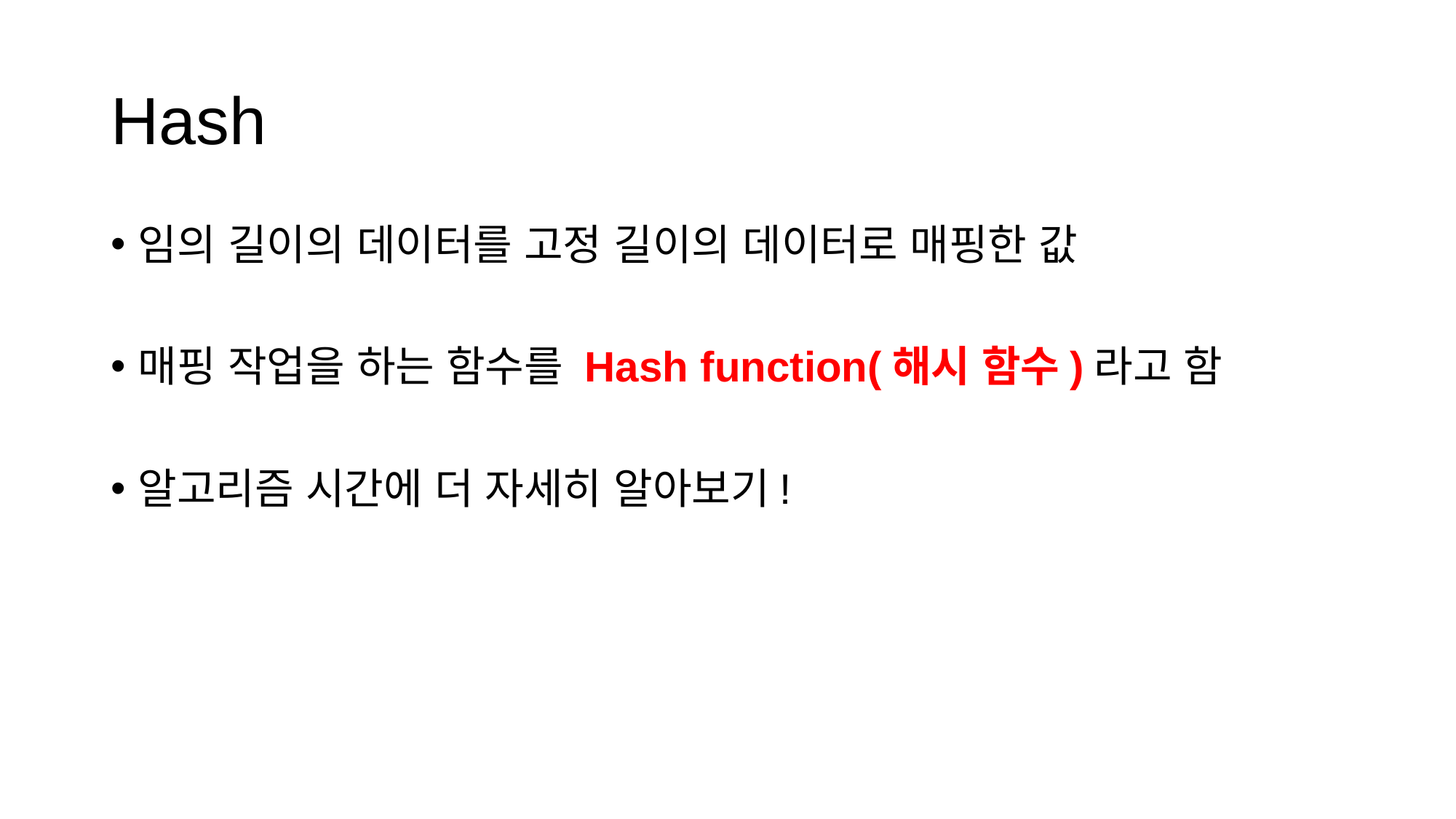

# Hash
임의 길이의 데이터를 고정 길이의 데이터로 매핑한 값

매핑 작업을 하는 함수를 Hash function(해시 함수)라고 함

알고리즘 시간에 더 자세히 알아보기!